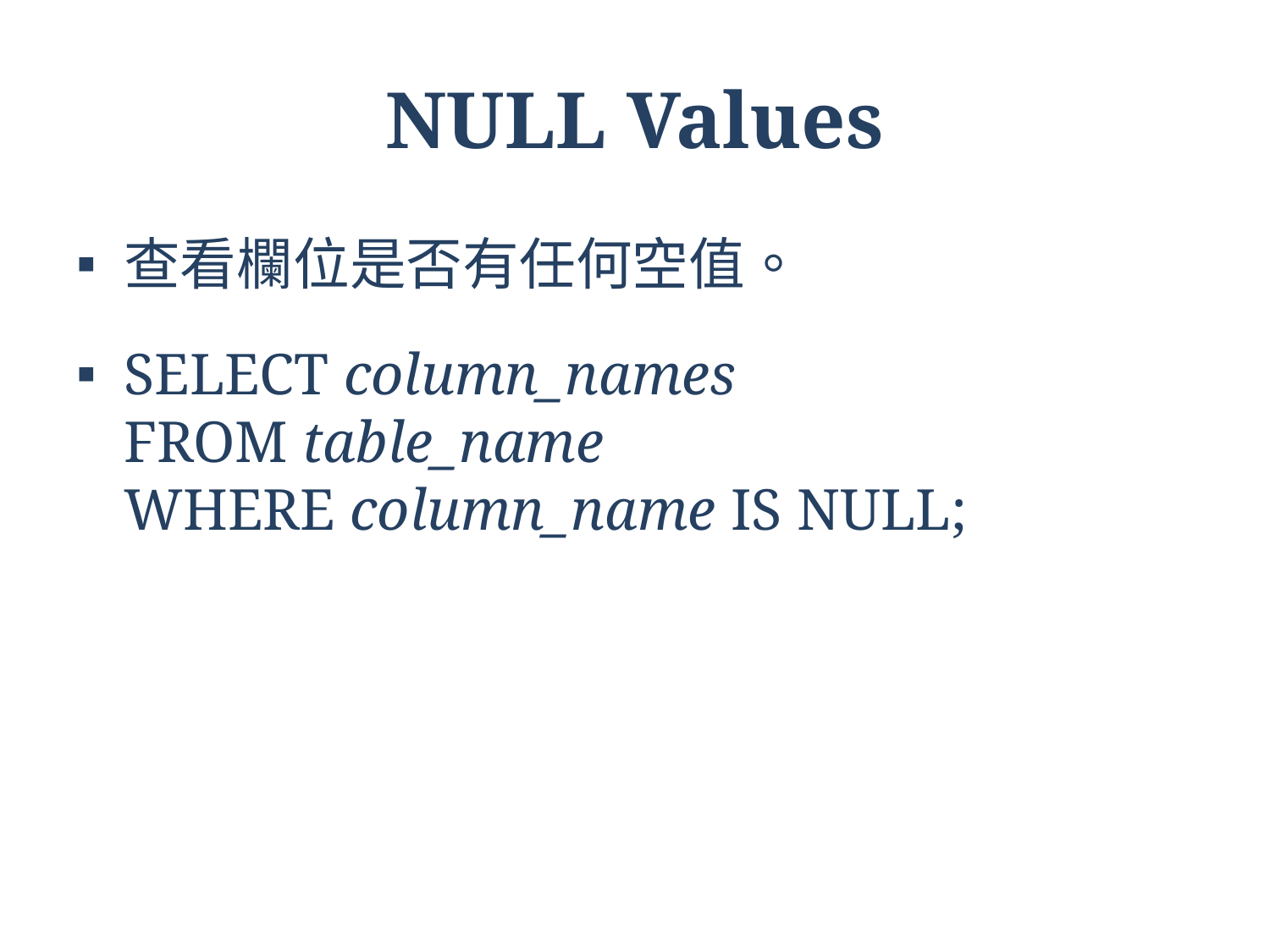

# NULL Values
查看欄位是否有任何空值。
SELECT column_names
FROM table_name
WHERE column_name IS NULL;